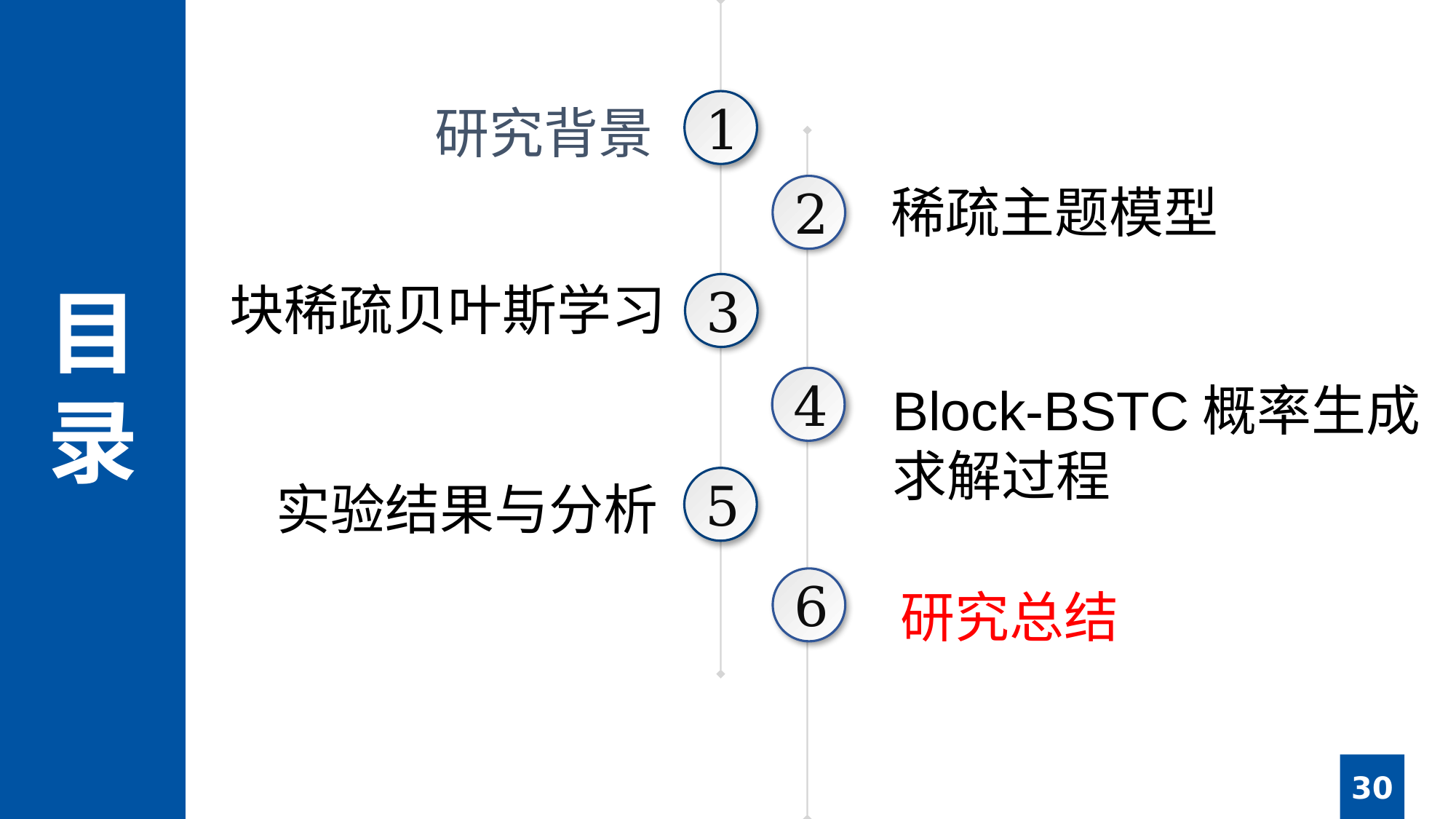

答辩提纲
1
研究背景
稀疏主题模型
2
PART TWO
PART THREE
PART ONE
块稀疏贝叶斯学习
目录
3
4
Block-BSTC概率生成求解过程
5
实验结果与分析
6
研究总结
30
30